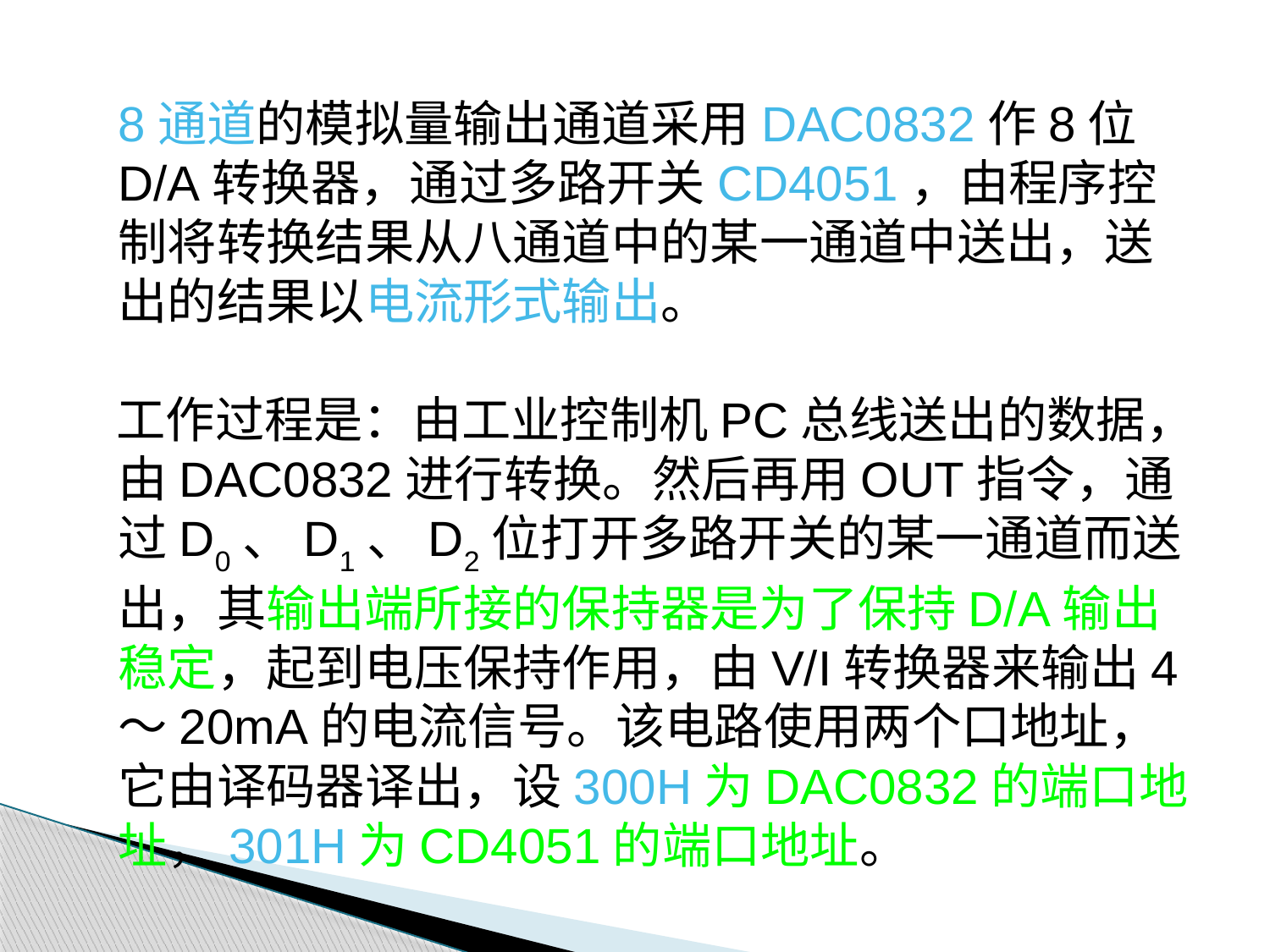

8通道的模拟量输出通道采用DAC0832作8位D/A转换器，通过多路开关CD4051，由程序控制将转换结果从八通道中的某一通道中送出，送出的结果以电流形式输出。

  工作过程是：由工业控制机PC总线送出的数据，由DAC0832进行转换。然后再用OUT指令，通过D0、D1、D2位打开多路开关的某一通道而送出，其输出端所接的保持器是为了保持D/A输出稳定，起到电压保持作用，由V/I转换器来输出4～20mA的电流信号。该电路使用两个口地址，它由译码器译出，设300H为DAC0832的端口地址，301H为CD4051的端口地址。